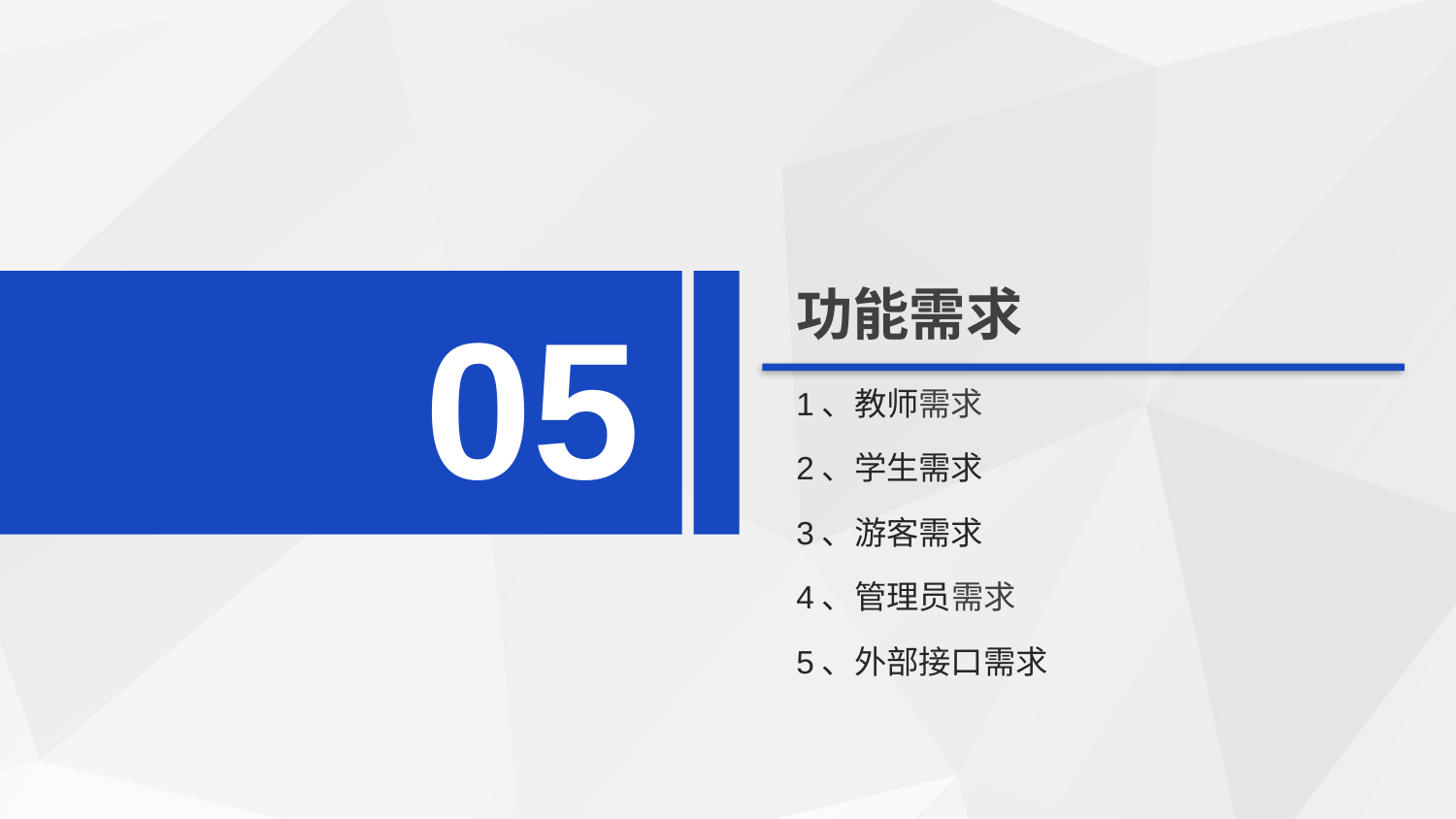

05
功能需求

1、教师需求
2、学生需求
3、游客需求
4、管理员需求
5、外部接口需求